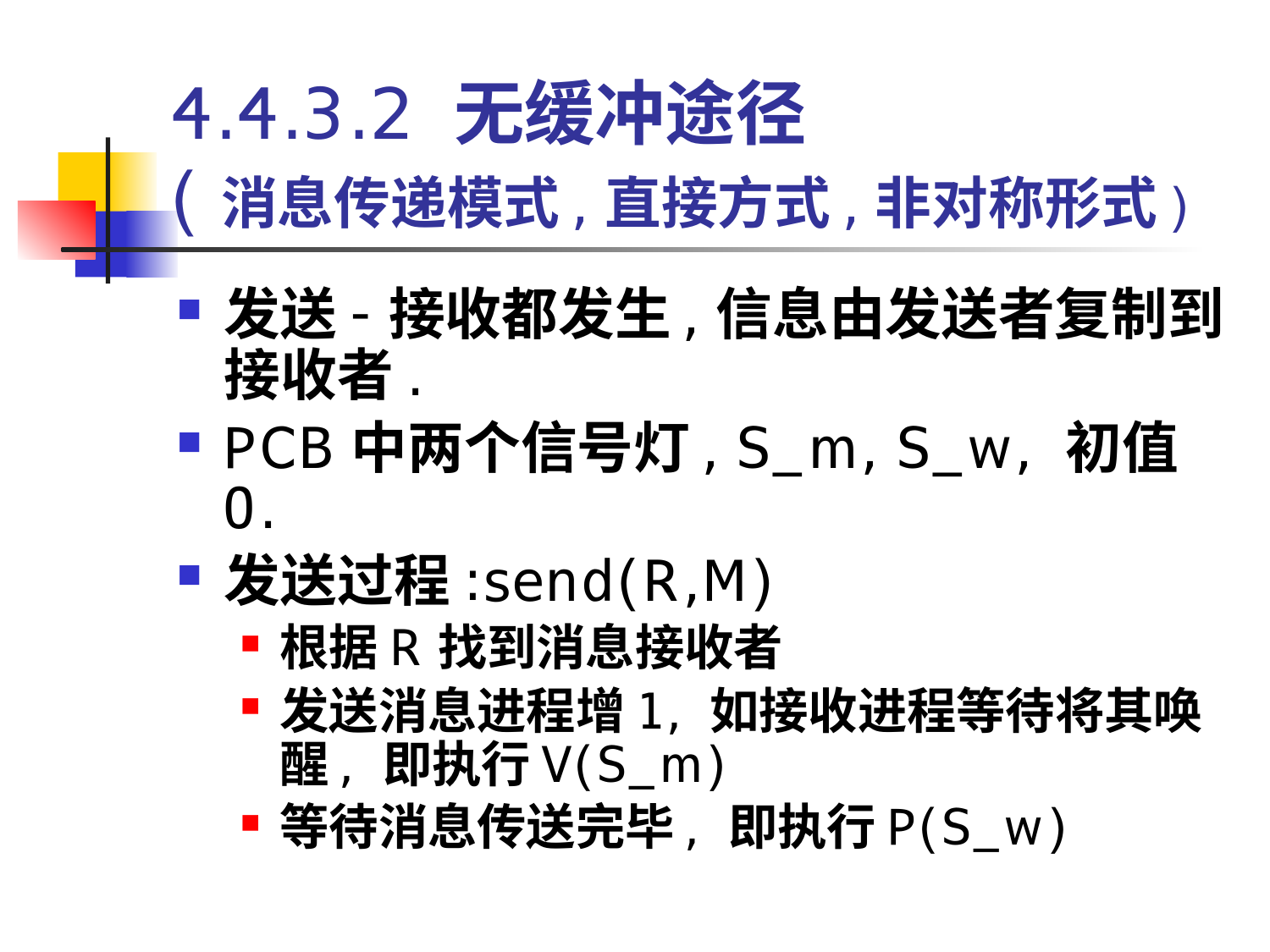

# 4.4.3.2 无缓冲途径 (消息传递模式,直接方式,非对称形式)
发送-接收都发生,信息由发送者复制到接收者.
PCB中两个信号灯, S_m, S_w, 初值0.
发送过程:send(R,M)
根据R找到消息接收者
发送消息进程增1, 如接收进程等待将其唤醒, 即执行V(S_m)
等待消息传送完毕, 即执行P(S_w)